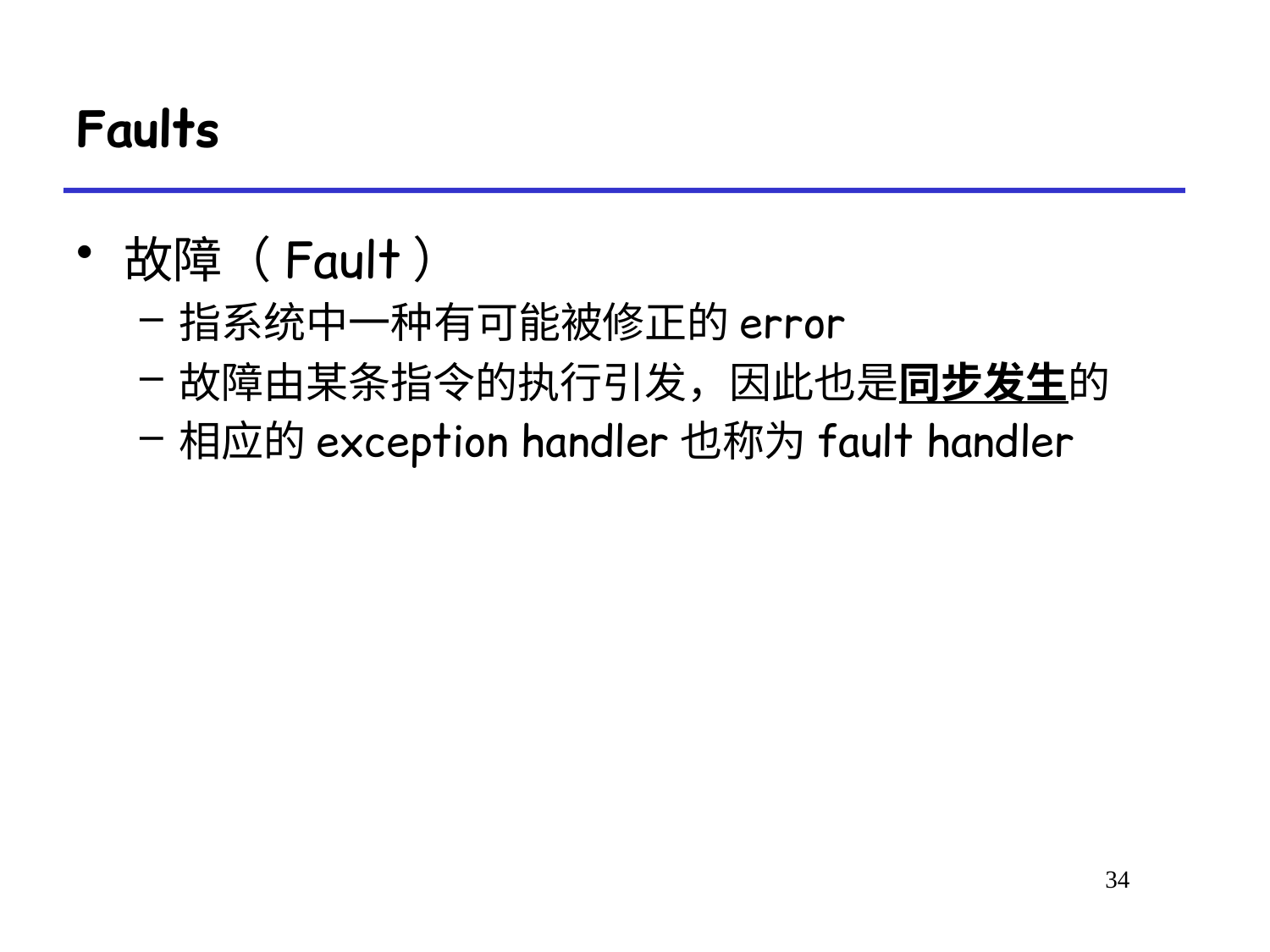

# Faults
故障（Fault）
指系统中一种有可能被修正的error
故障由某条指令的执行引发，因此也是同步发生的
相应的exception handler也称为fault handler
34